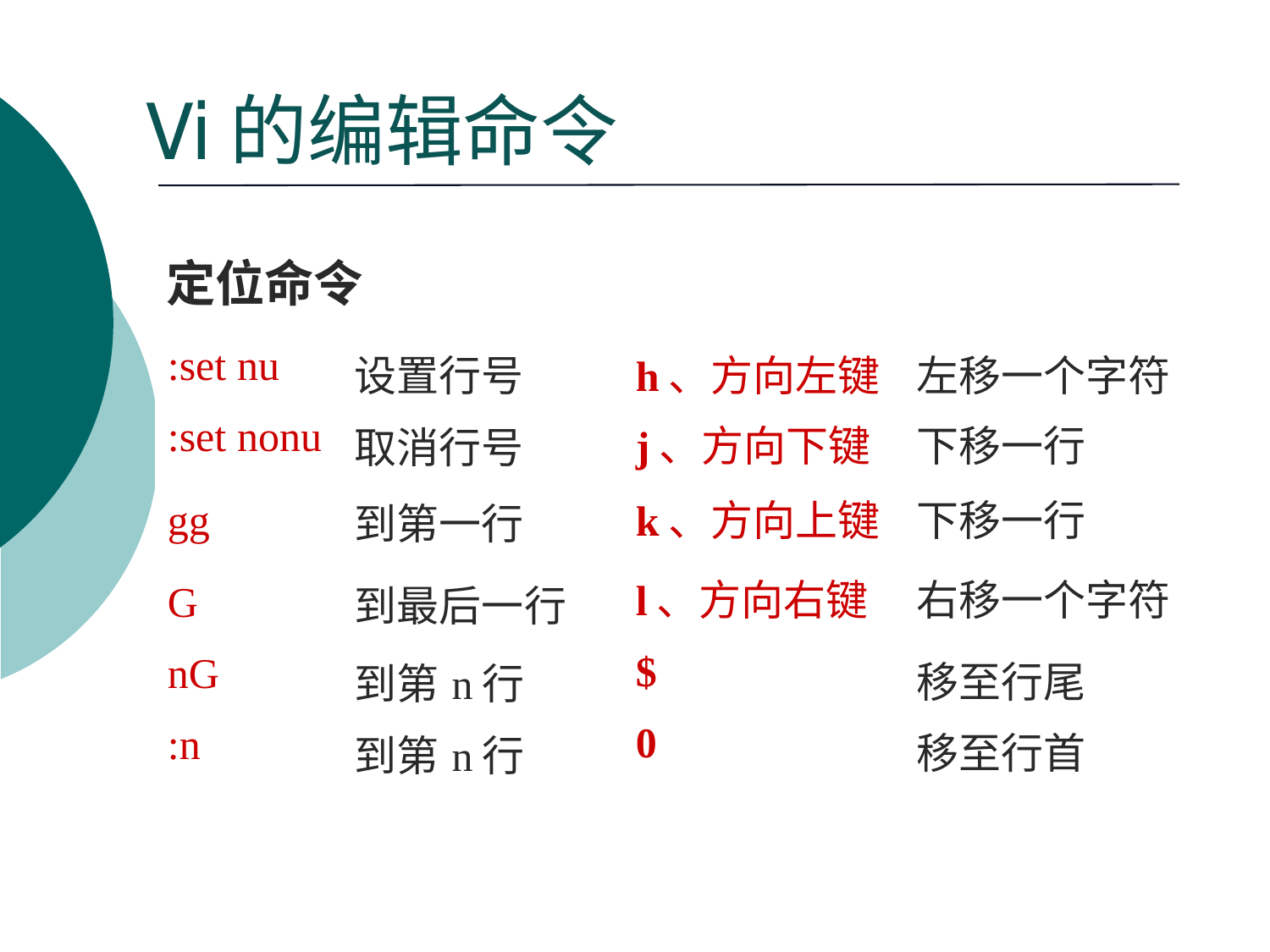

# Vi的编辑命令
定位命令
| :set nu | 设置行号 |
| --- | --- |
| :set nonu | 取消行号 |
| gg | 到第一行 |
| G | 到最后一行 |
| nG | 到第n行 |
| :n | 到第n行 |
| h、方向左键 | 左移一个字符 |
| --- | --- |
| j、方向下键 | 下移一行 |
| k、方向上键 | 下移一行 |
| l、方向右键 | 右移一个字符 |
| $ | 移至行尾 |
| 0 | 移至行首 |
13